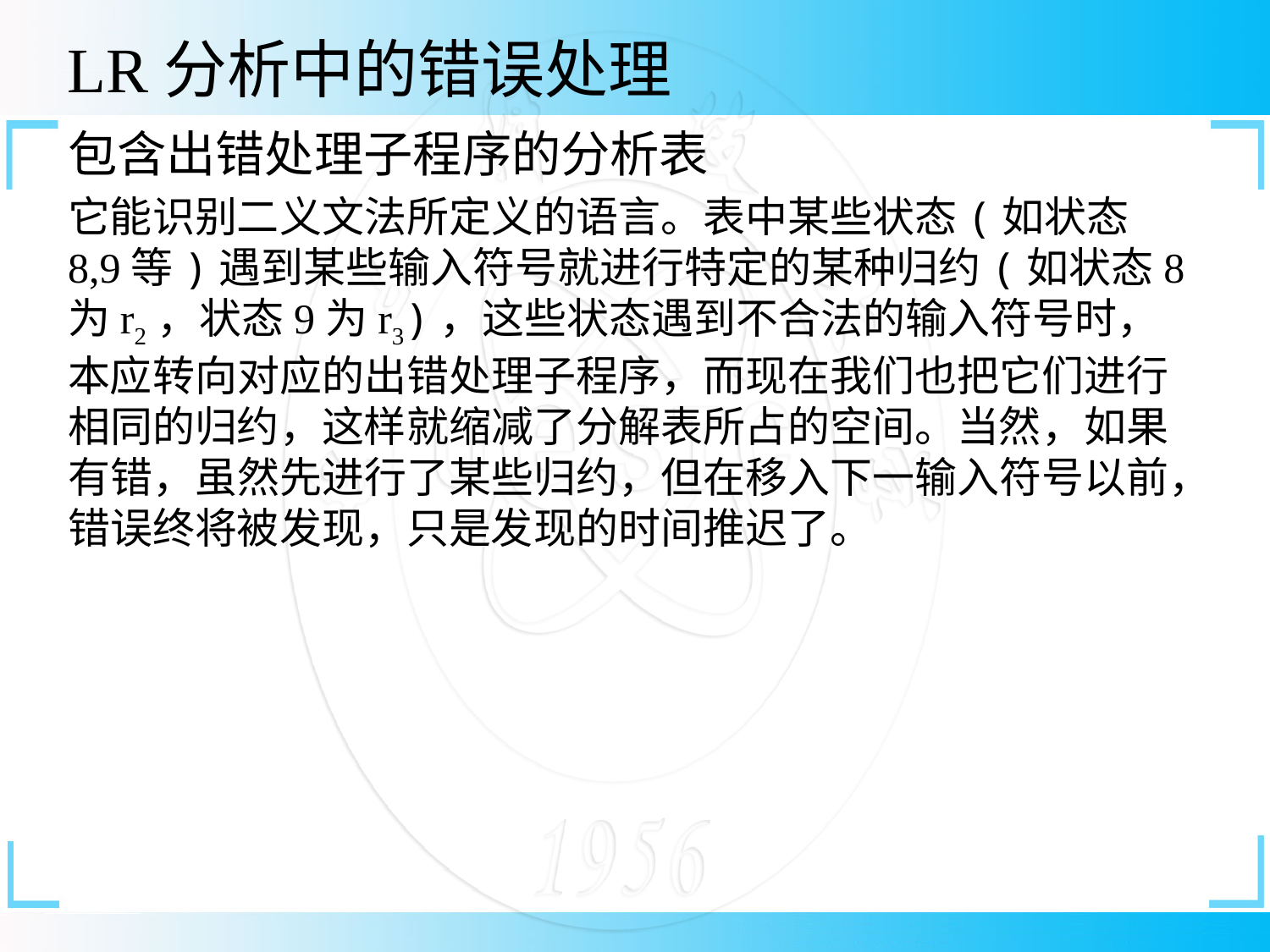

LR分析中的错误处理
包含出错处理子程序的分析表
它能识别二义文法所定义的语言。表中某些状态(如状态8,9等)遇到某些输入符号就进行特定的某种归约(如状态8为r2，状态9为r3)，这些状态遇到不合法的输入符号时，本应转向对应的出错处理子程序，而现在我们也把它们进行相同的归约，这样就缩减了分解表所占的空间。当然，如果有错，虽然先进行了某些归约，但在移入下一输入符号以前，错误终将被发现，只是发现的时间推迟了。